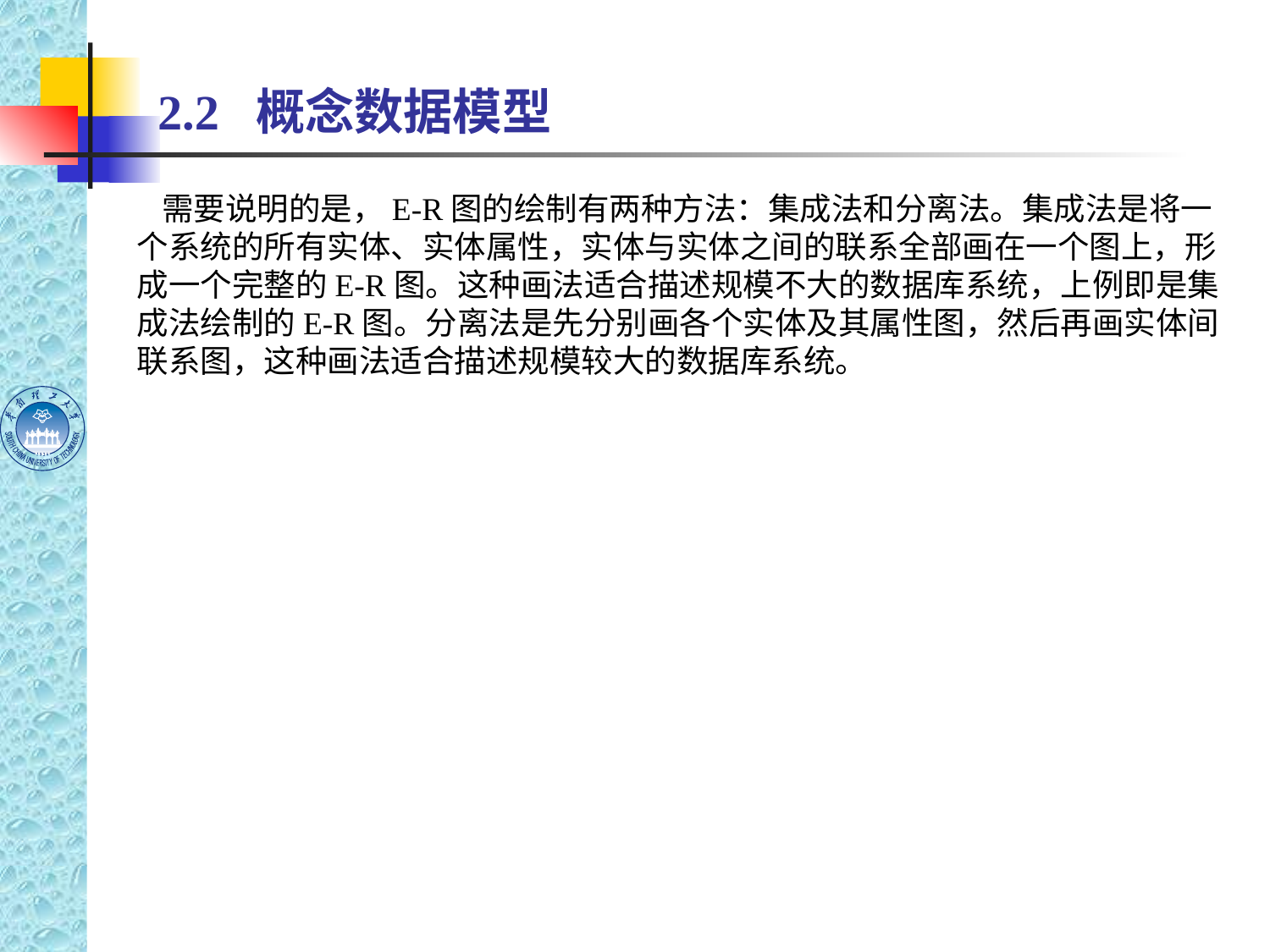

# 2.2  概念数据模型
需要说明的是，E-R图的绘制有两种方法：集成法和分离法。集成法是将一个系统的所有实体、实体属性，实体与实体之间的联系全部画在一个图上，形成一个完整的E-R图。这种画法适合描述规模不大的数据库系统，上例即是集成法绘制的E-R图。分离法是先分别画各个实体及其属性图，然后再画实体间联系图，这种画法适合描述规模较大的数据库系统。